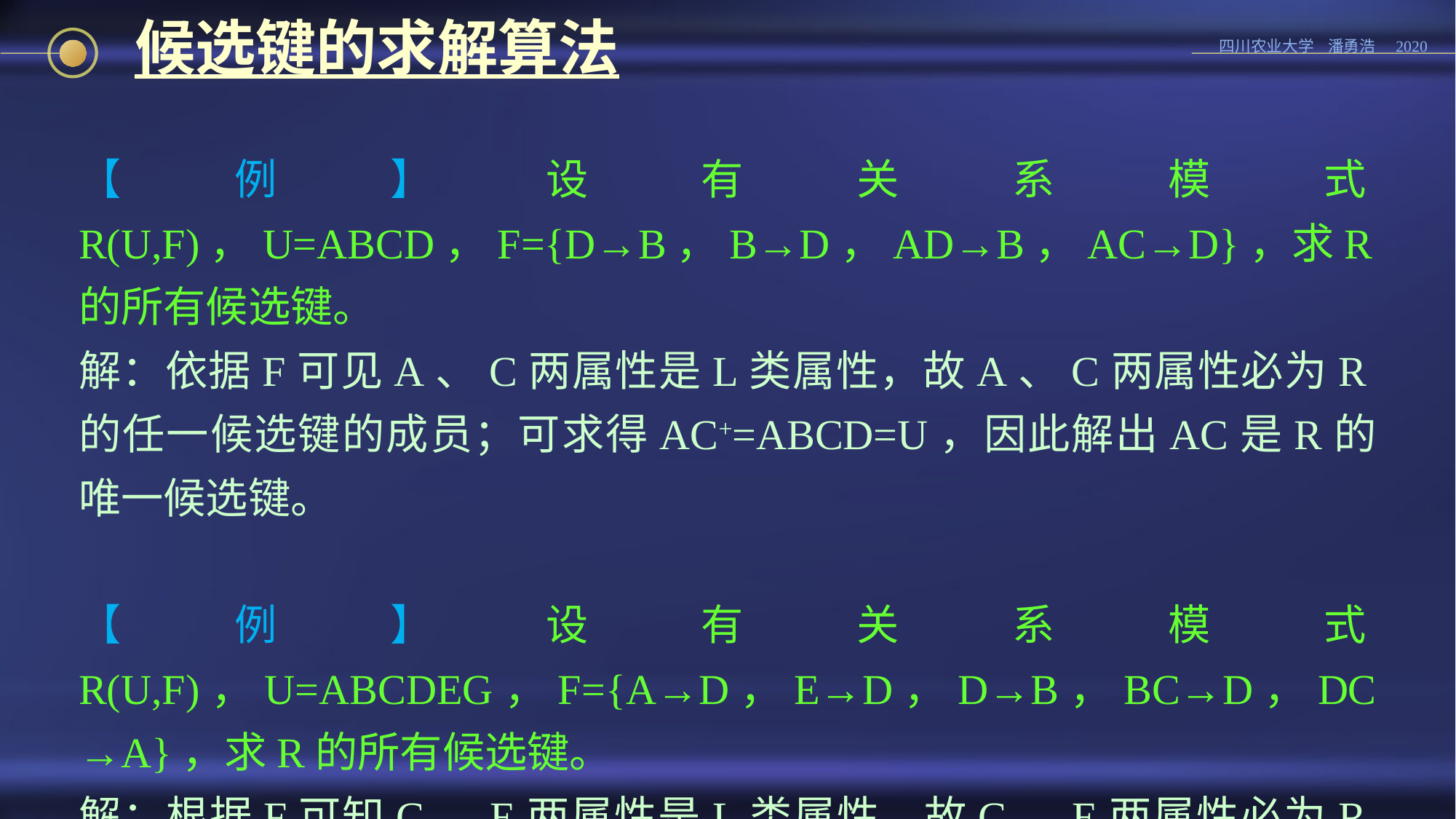

# 候选键的求解算法
【例】设有关系模式R(U,F)，U=ABCD，F={D→B，B→D，AD→B，AC→D}，求R的所有候选键。
解：依据F可见A、C两属性是L类属性，故A、C两属性必为R的任一候选键的成员；可求得AC+=ABCD=U，因此解出AC是R的唯一候选键。

【例】设有关系模式R(U,F)，U=ABCDEG，F={A→D，E→D，D→B，BC→D，DC→A}，求R的所有候选键。
解：根据F可知C、E两属性是L类属性，故C、E两属性必为R的任一候选键的成员；又由于G是N类属性，故G也必为R的任一候选键的成员。计算CEG+= ABCDEG=U，CEG是R的唯一候选键。